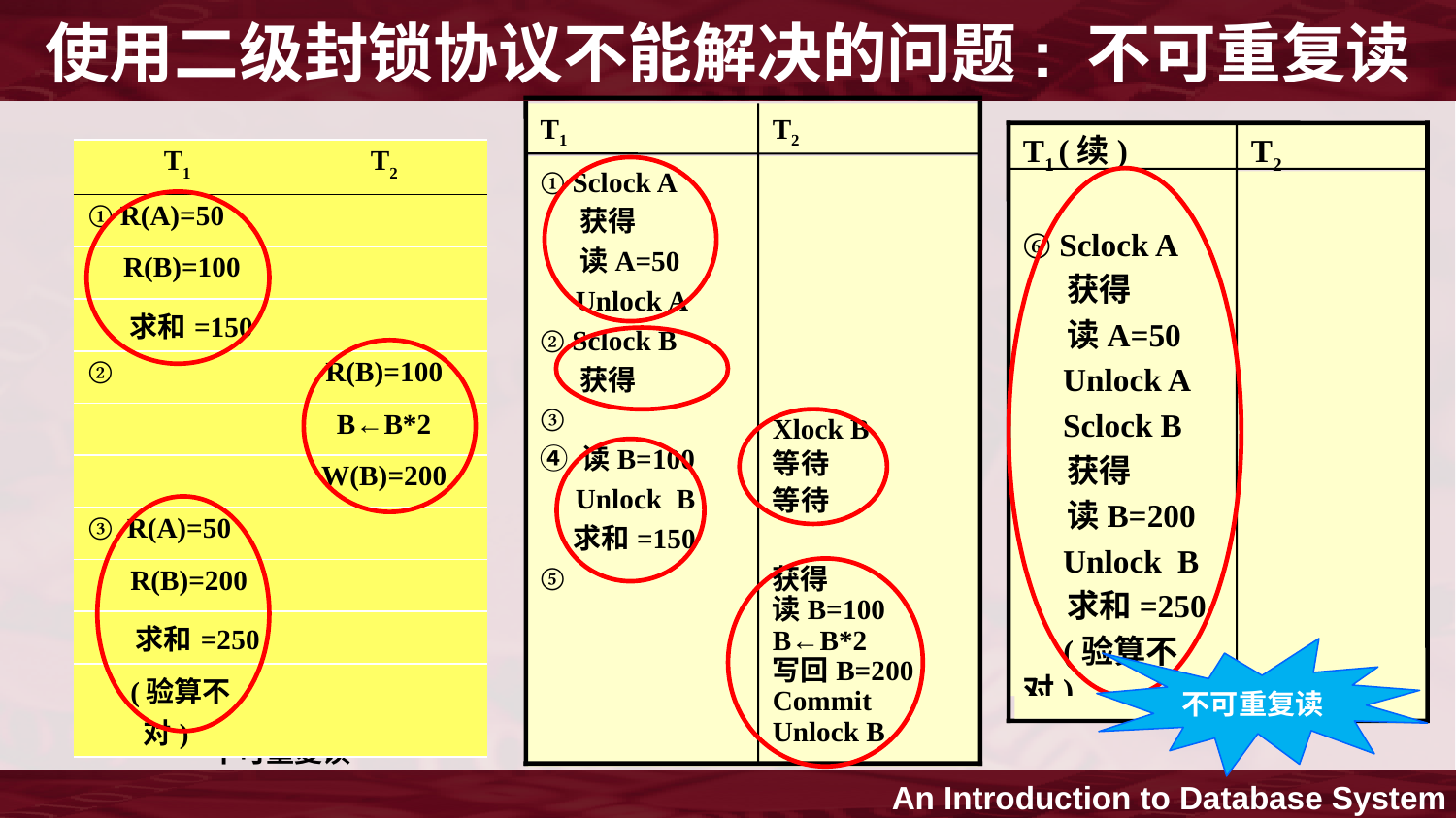

# 使用二级封锁协议不能解决的问题: 不可重复读

T1

T2

① Sclock A
     获得
     读A=50
     Unlock A
② Sclock B
     获得
③
④ 读B=100
     Unlock  B
    求和=150
⑤

Xlock B
等待
等待

获得
读B=100
B←B*2
写回B=200
Commit
Unlock B

T1 (续)

T2

⑥ Sclock A
     获得
     读A=50
     Unlock A
     Sclock B
     获得
     读B=200
     Unlock  B
     求和=250
     (验算不对)

| T1 | T2 |
| --- | --- |
| ① R(A)=50 |  |
| R(B)=100 |  |
| 求和=150 |  |
| ② | R(B)=100 |
|  | B←B\*2 |
|  | W(B)=200 |
| ③ R(A)=50 |  |
| R(B)=200 |  |
| 求和=250 |  |
| (验算不对) |  |

不可重复读

不可重复读